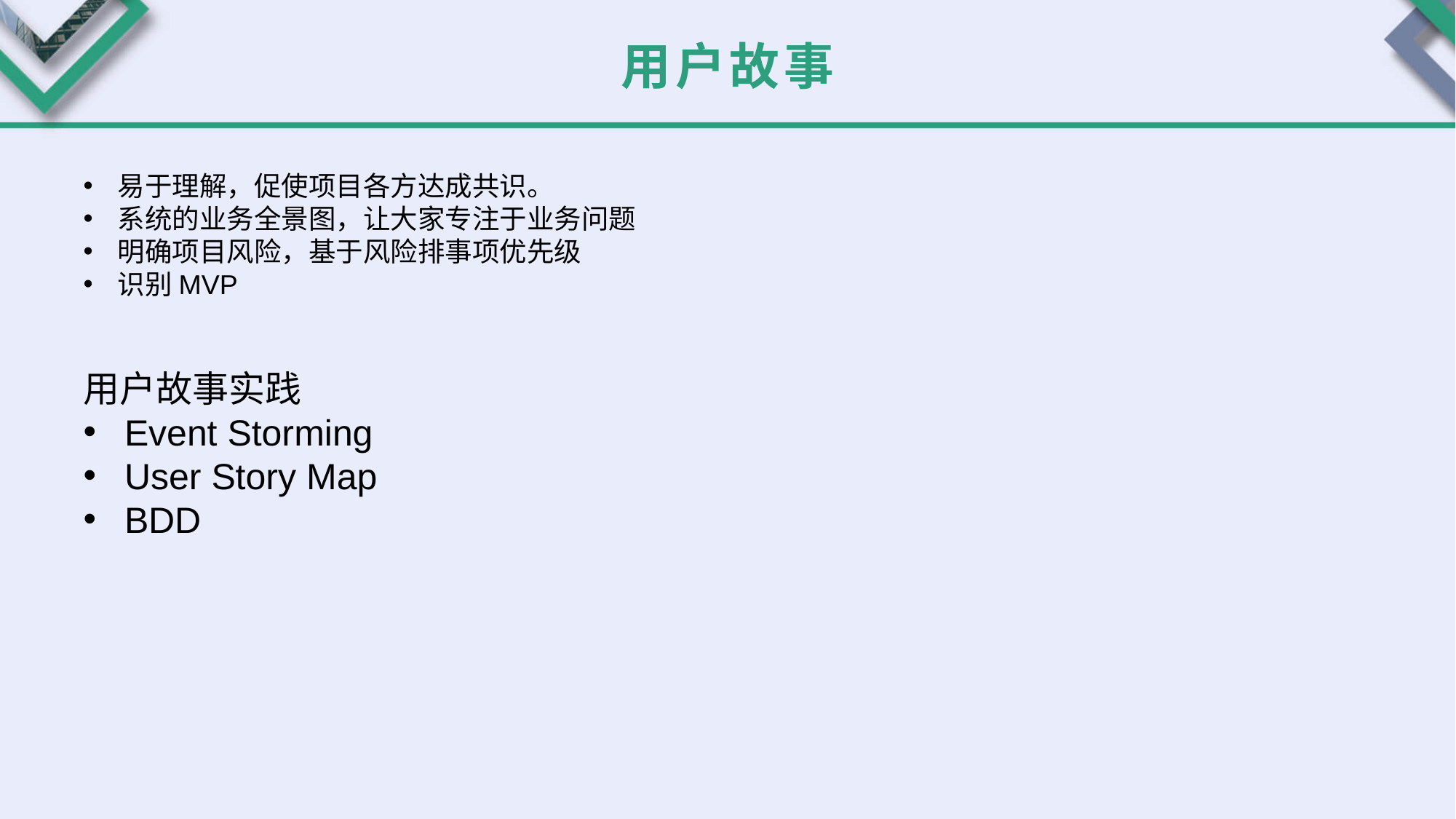

用户故事
易于理解，促使项目各方达成共识。
系统的业务全景图，让大家专注于业务问题
明确项目风险，基于风险排事项优先级
识别MVP

用户故事实践
Event Storming
User Story Map
BDD